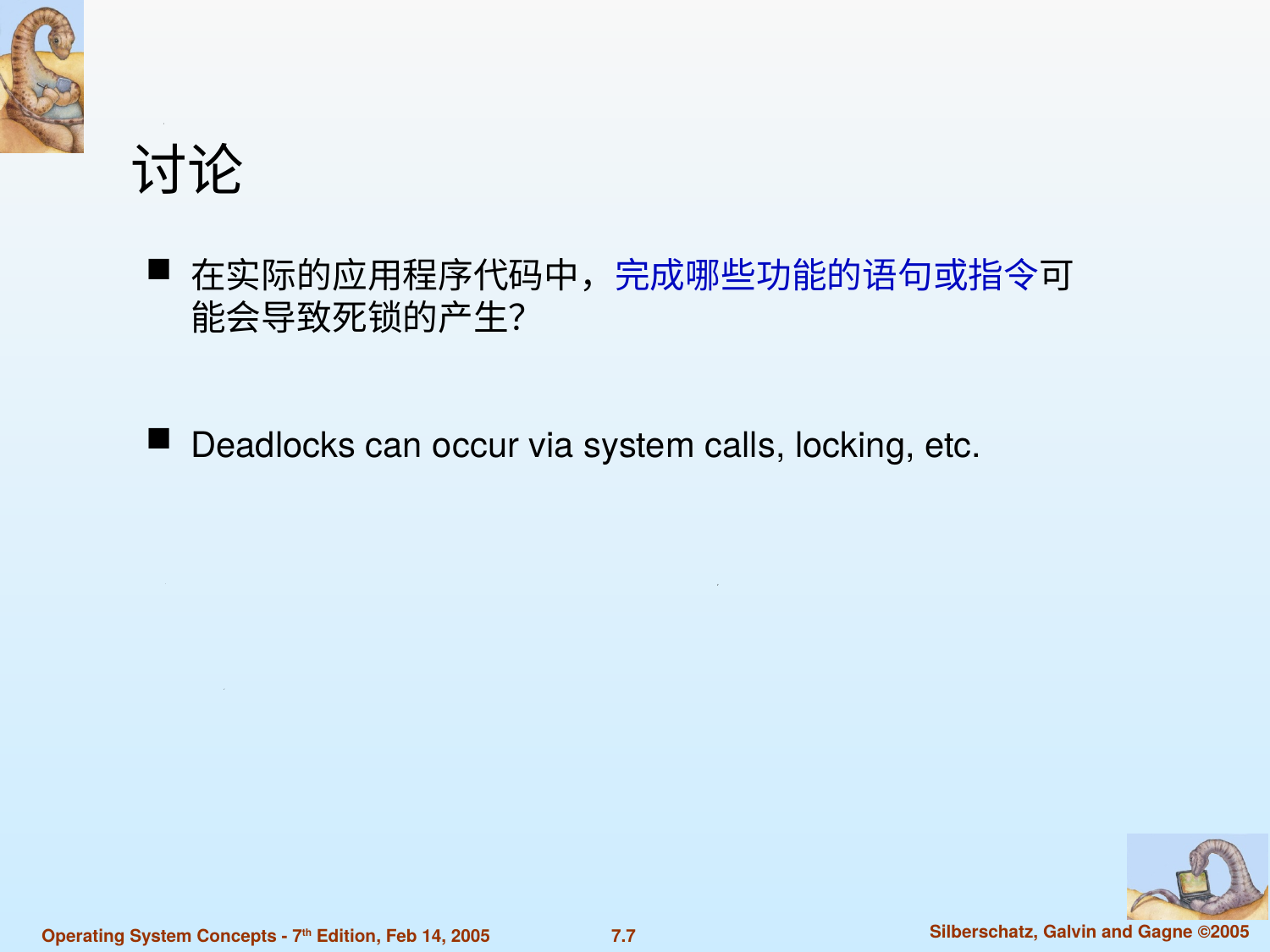

讨论
在实际的应用程序代码中，完成哪些功能的语句或指令可能会导致死锁的产生？

Deadlocks can occur via system calls, locking, etc.